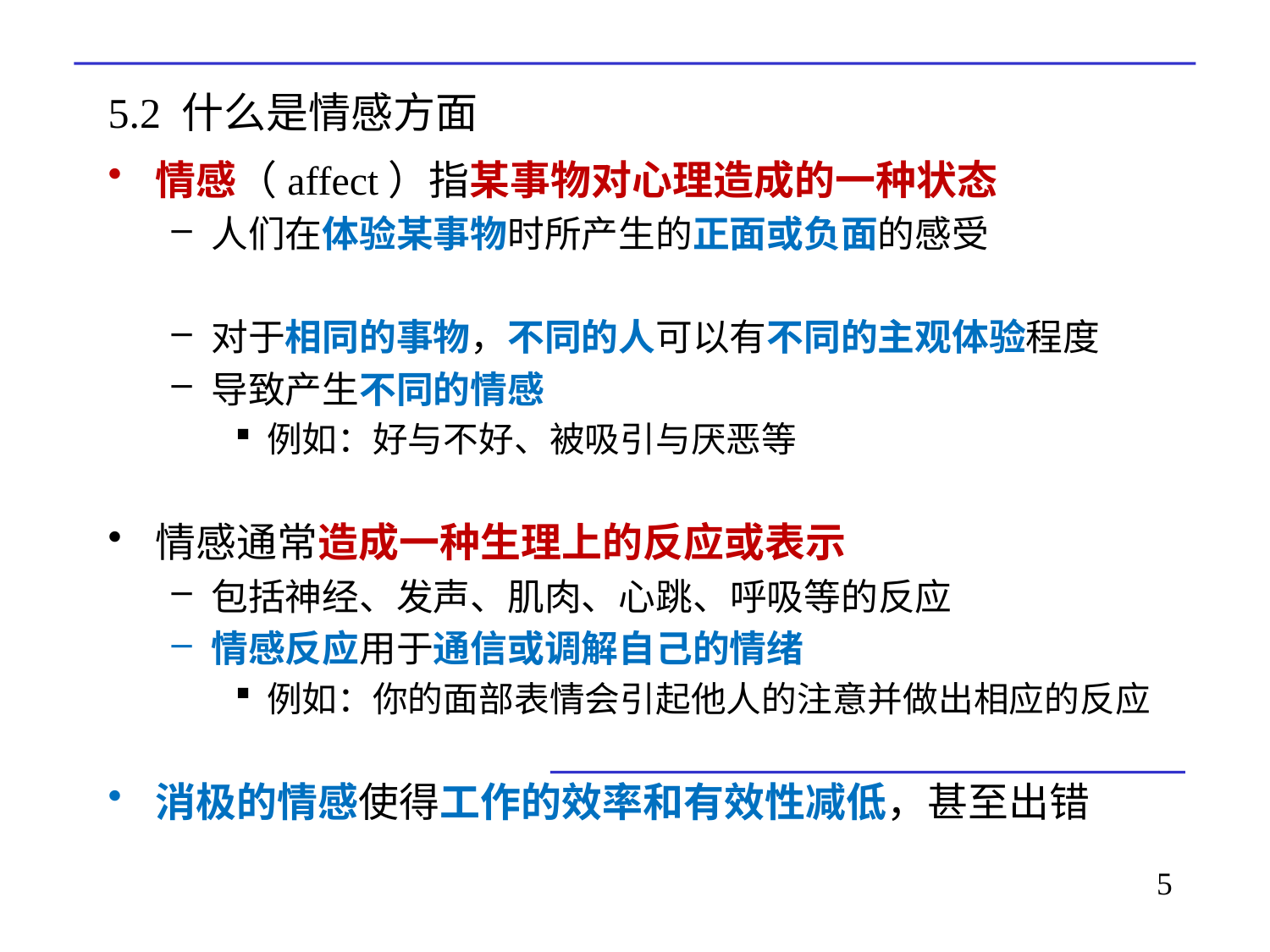

# 5.2 什么是情感方面
情感（affect）指某事物对心理造成的一种状态
人们在体验某事物时所产生的正面或负面的感受

对于相同的事物，不同的人可以有不同的主观体验程度
导致产生不同的情感
例如：好与不好、被吸引与厌恶等

情感通常造成一种生理上的反应或表示
包括神经、发声、肌肉、心跳、呼吸等的反应
情感反应用于通信或调解自己的情绪
例如：你的面部表情会引起他人的注意并做出相应的反应

消极的情感使得工作的效率和有效性减低，甚至出错
5